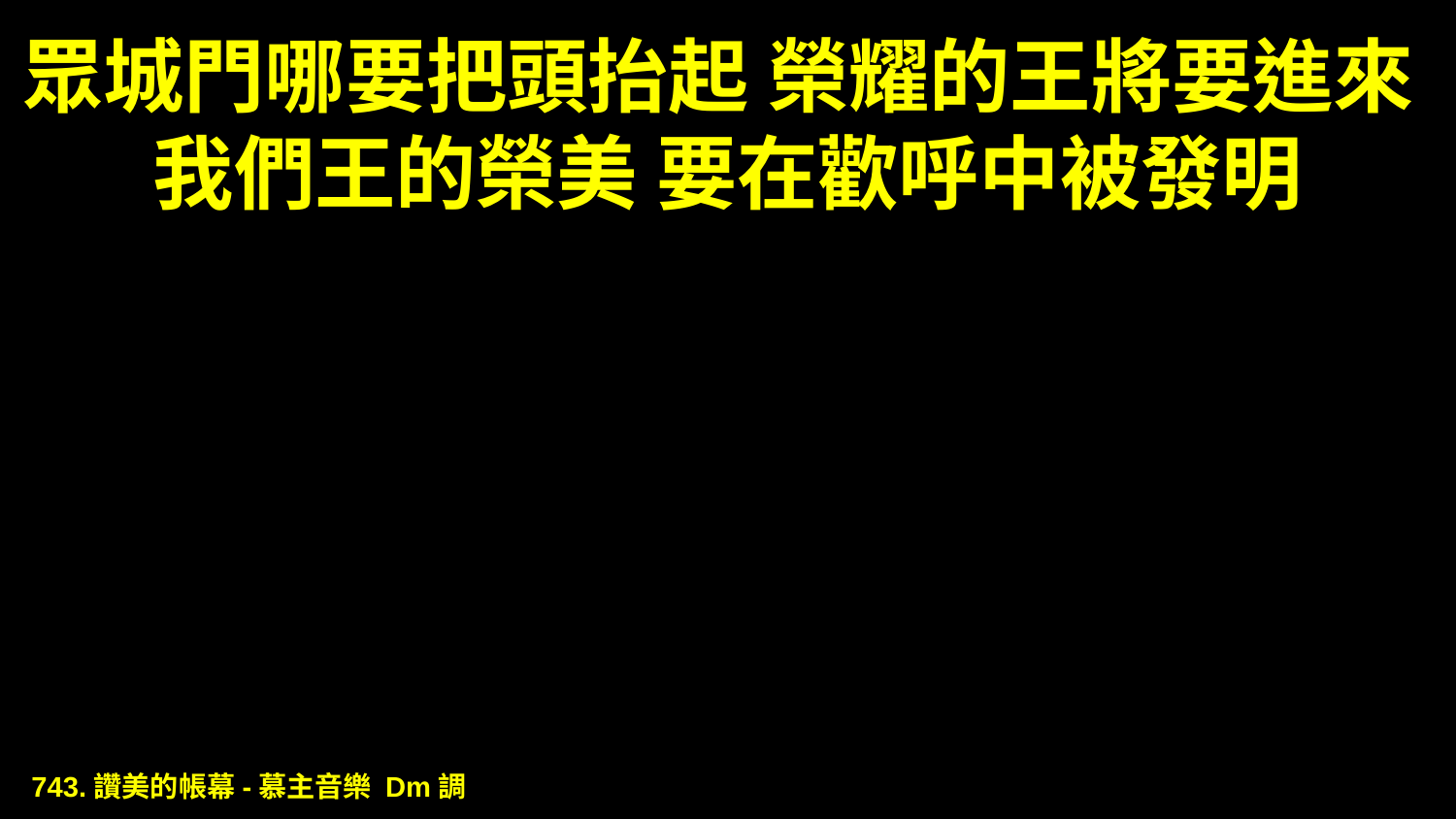

# 眾城門哪要把頭抬起 榮耀的王將要進來 我們王的榮美 要在歡呼中被發明
743.讚美的帳幕-慕主音樂 Dm調